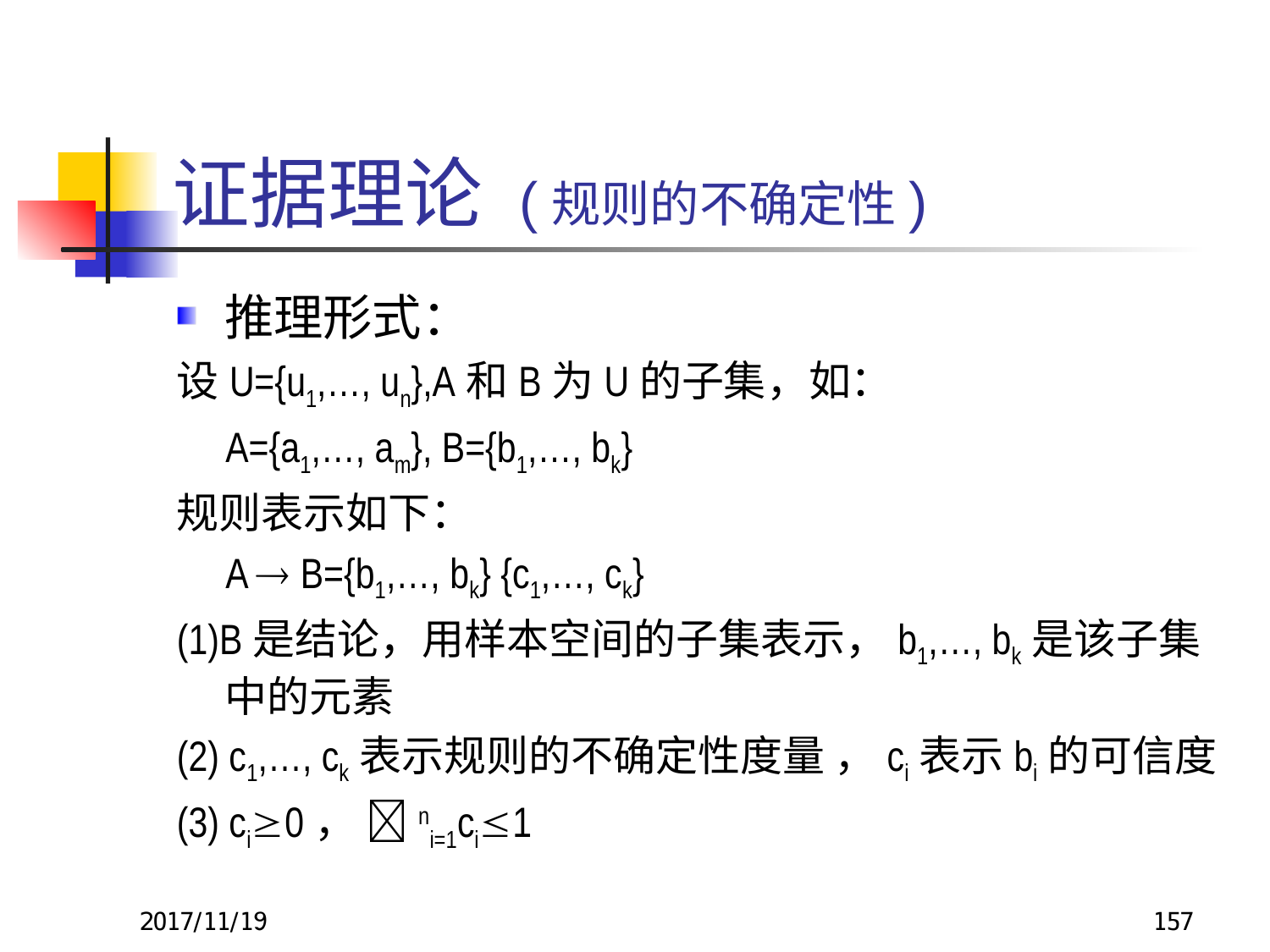

# 证据理论 (规则的不确定性)
推理形式：
设U={u1,…, un},A和B为U的子集，如：
     A={a1,…, am}, B={b1,…, bk}
规则表示如下：
     A → B={b1,…, bk} {c1,…, ck}
(1)B是结论，用样本空间的子集表示，b1,…, bk是该子集中的元素
(2) c1,…, ck表示规则的不确定性度量 ，ci表示bi的可信度
(3) ci≥0， ∑ni=1ci≤1
2017/11/19
157